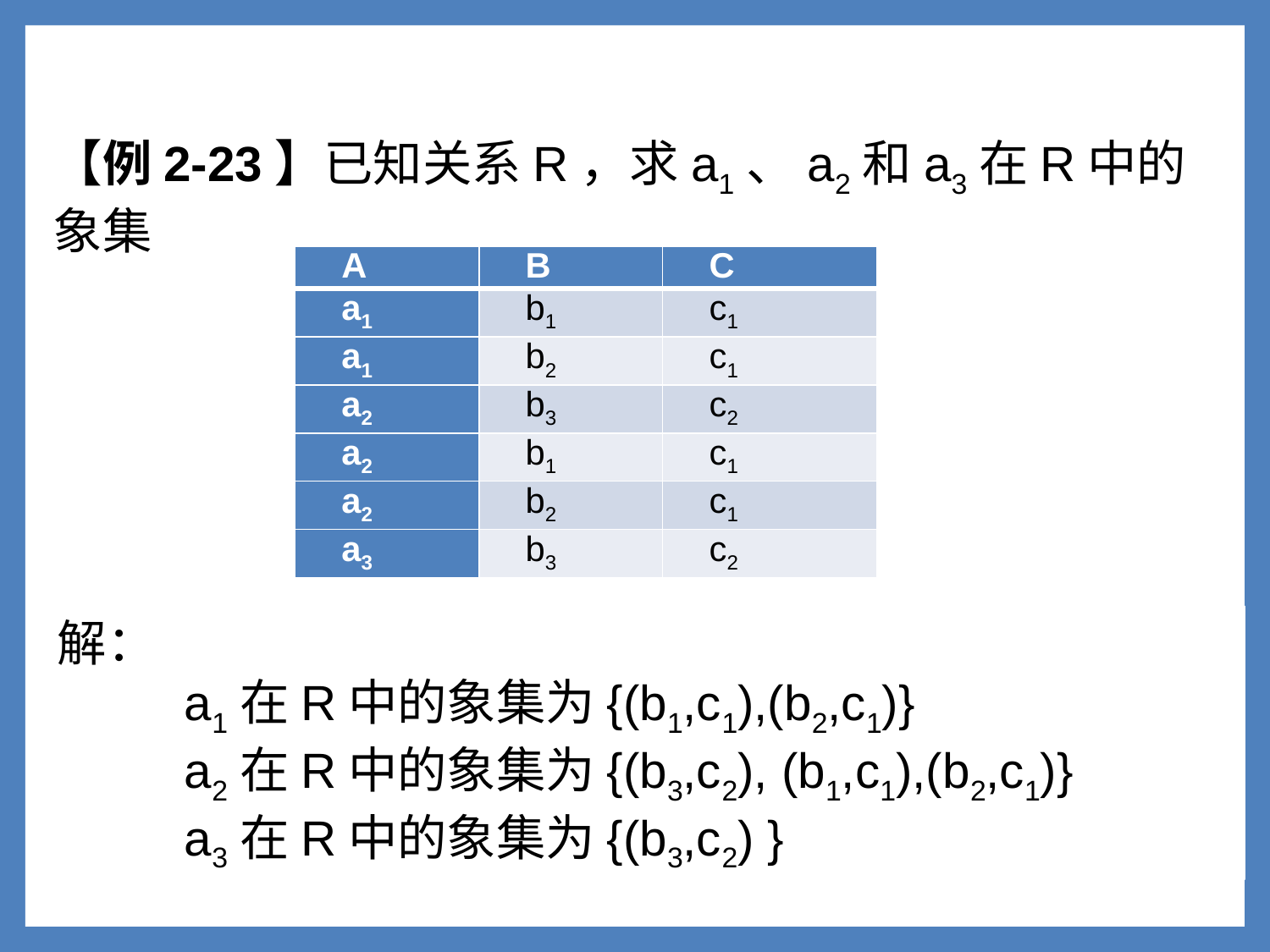

【例2-23】已知关系R，求a1、a2和a3在R中的象集
1
| A | B | C |
| --- | --- | --- |
| a1 | b1 | c1 |
| a1 | b2 | c1 |
| a2 | b3 | c2 |
| a2 | b1 | c1 |
| a2 | b2 | c1 |
| a3 | b3 | c2 |

解：
	a1在R中的象集为{(b1,c1),(b2,c1)}
	a2在R中的象集为{(b3,c2), (b1,c1),(b2,c1)}
	a3在R中的象集为{(b3,c2) }